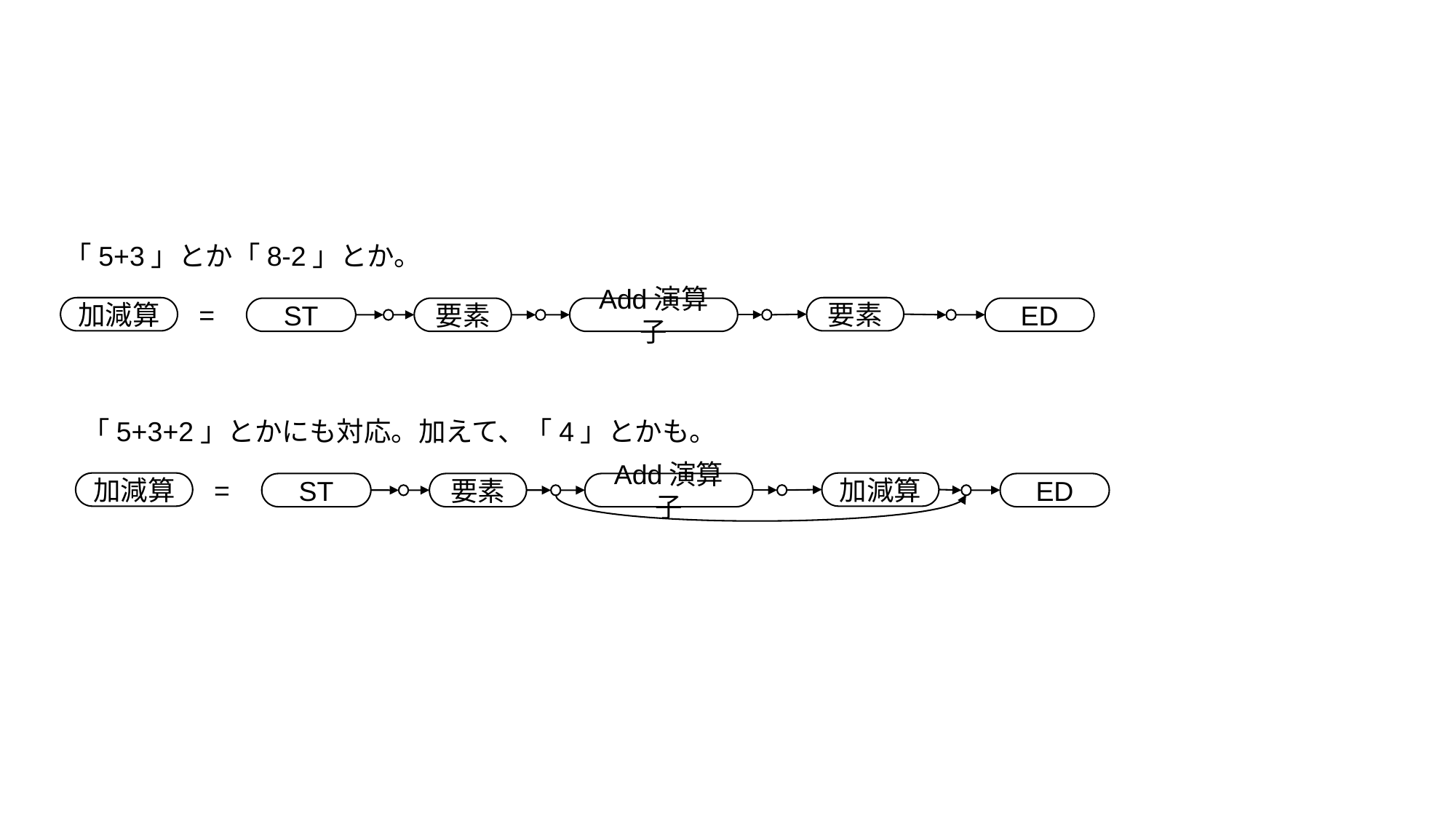

「5+3」とか「8-2」とか。
=
加減算
要素
ST
要素
Add演算子
ED

「5+3+2」とかにも対応。加えて、「4」とかも。
=
加減算
加減算
ST
要素
Add演算子
ED